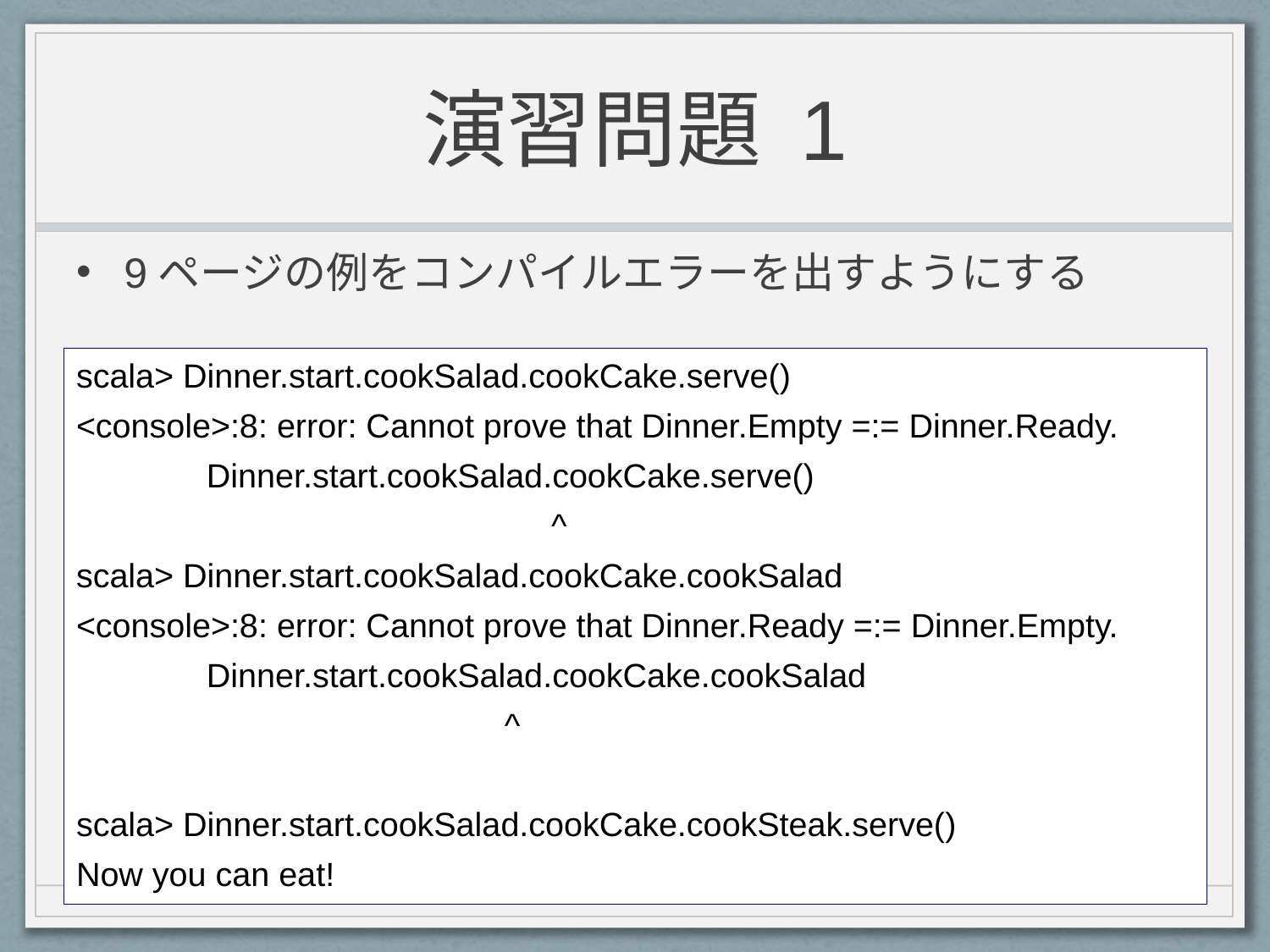

# 演習問題 1
9ページの例をコンパイルエラーを出すようにする
scala> Dinner.start.cookSalad.cookCake.serve()
<console>:8: error: Cannot prove that Dinner.Empty =:= Dinner.Ready.
              Dinner.start.cookSalad.cookCake.serve()
                                                   ^
scala> Dinner.start.cookSalad.cookCake.cookSalad
<console>:8: error: Cannot prove that Dinner.Ready =:= Dinner.Empty.
              Dinner.start.cookSalad.cookCake.cookSalad
                                              ^

scala> Dinner.start.cookSalad.cookCake.cookSteak.serve()
Now you can eat!